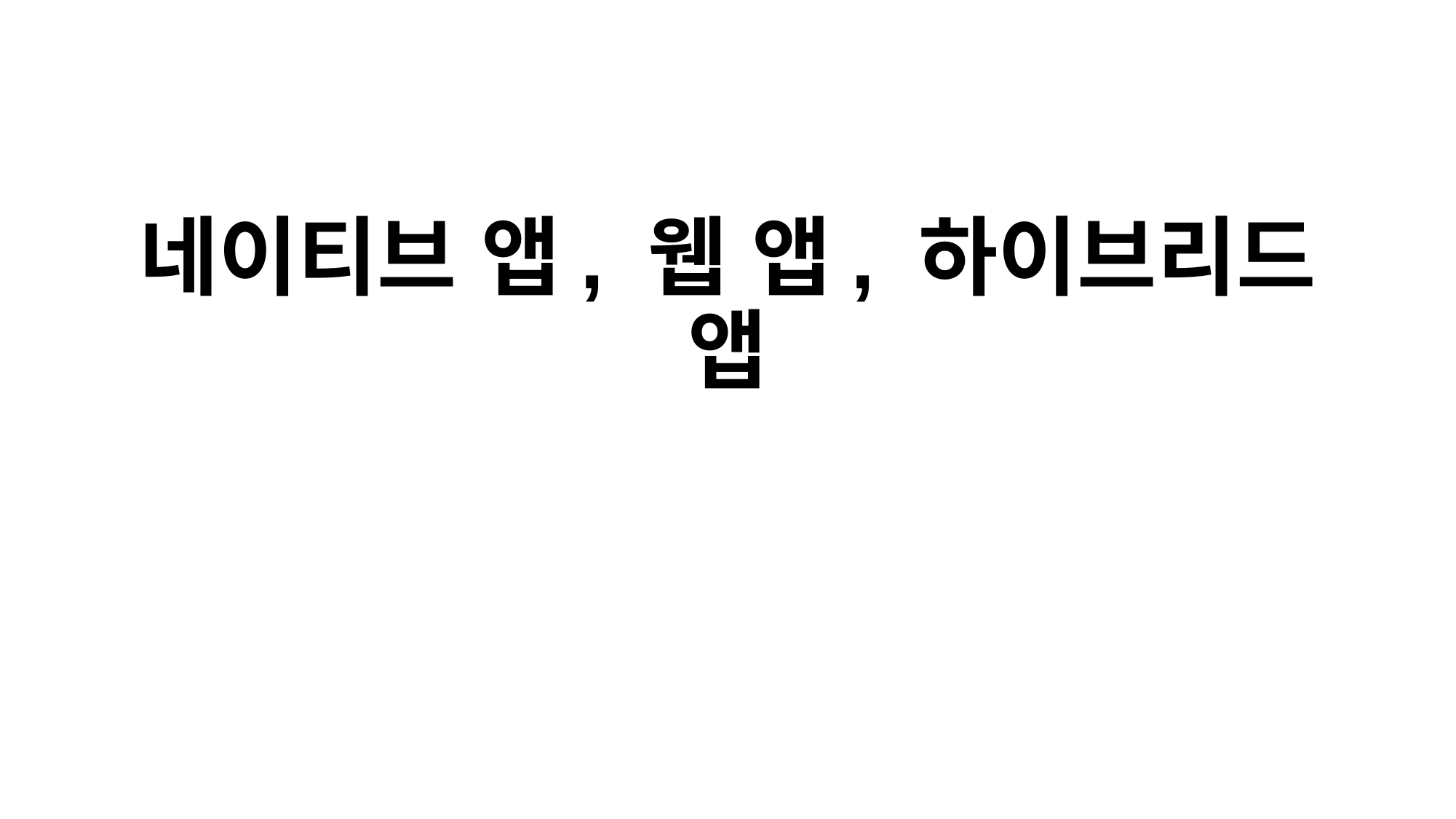

# 네이티브 앱, 웹 앱, 하이브리드 앱